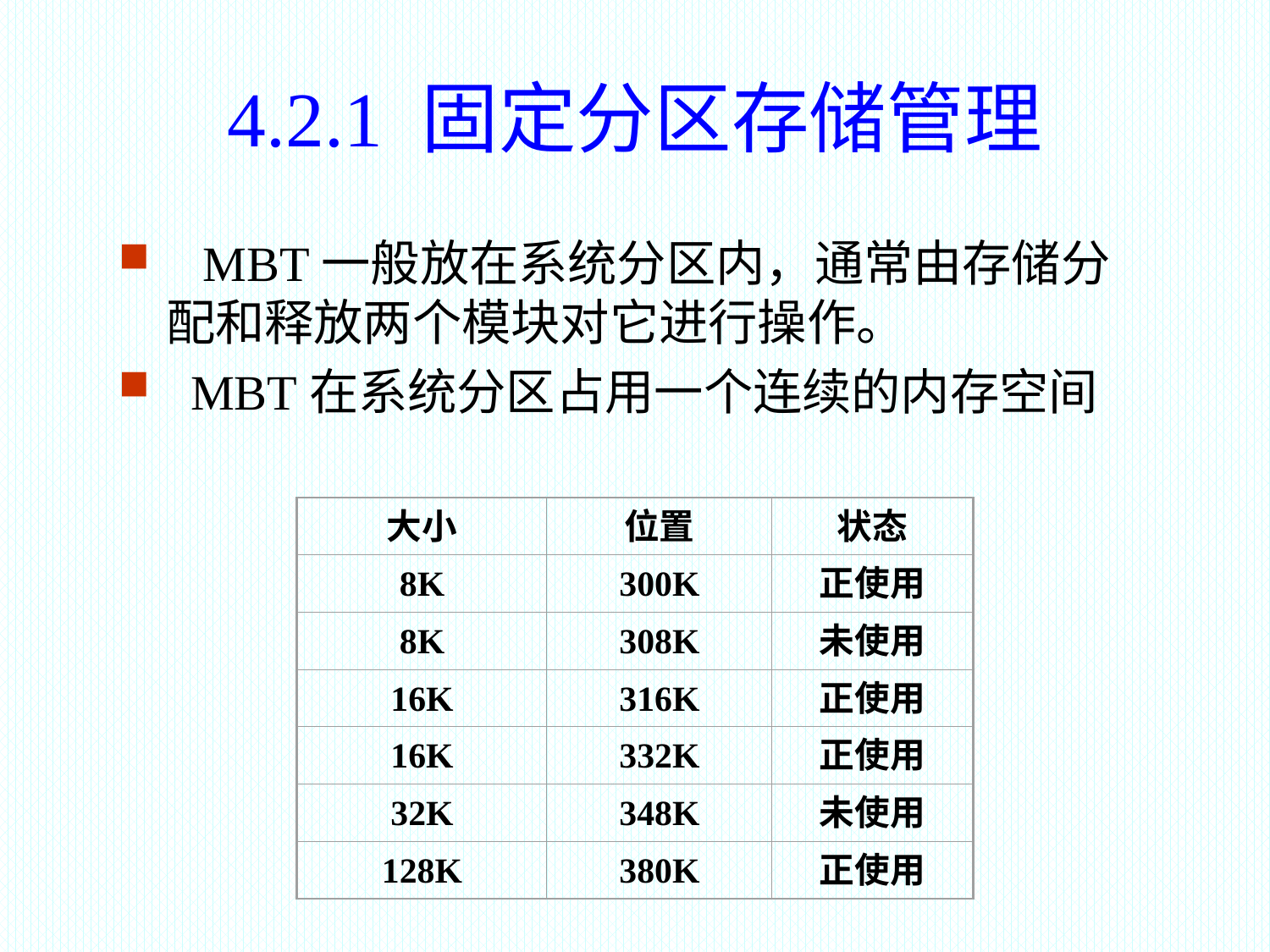

# 4.2.1 固定分区存储管理
   MBT一般放在系统分区内，通常由存储分配和释放两个模块对它进行操作。
  MBT在系统分区占用一个连续的内存空间

大小

位置

状态

8K

300K

正使用

8K

308K

未使用

16K

316K

正使用

16K

332K

正使用

32K

348K

未使用

128K

380K

正使用